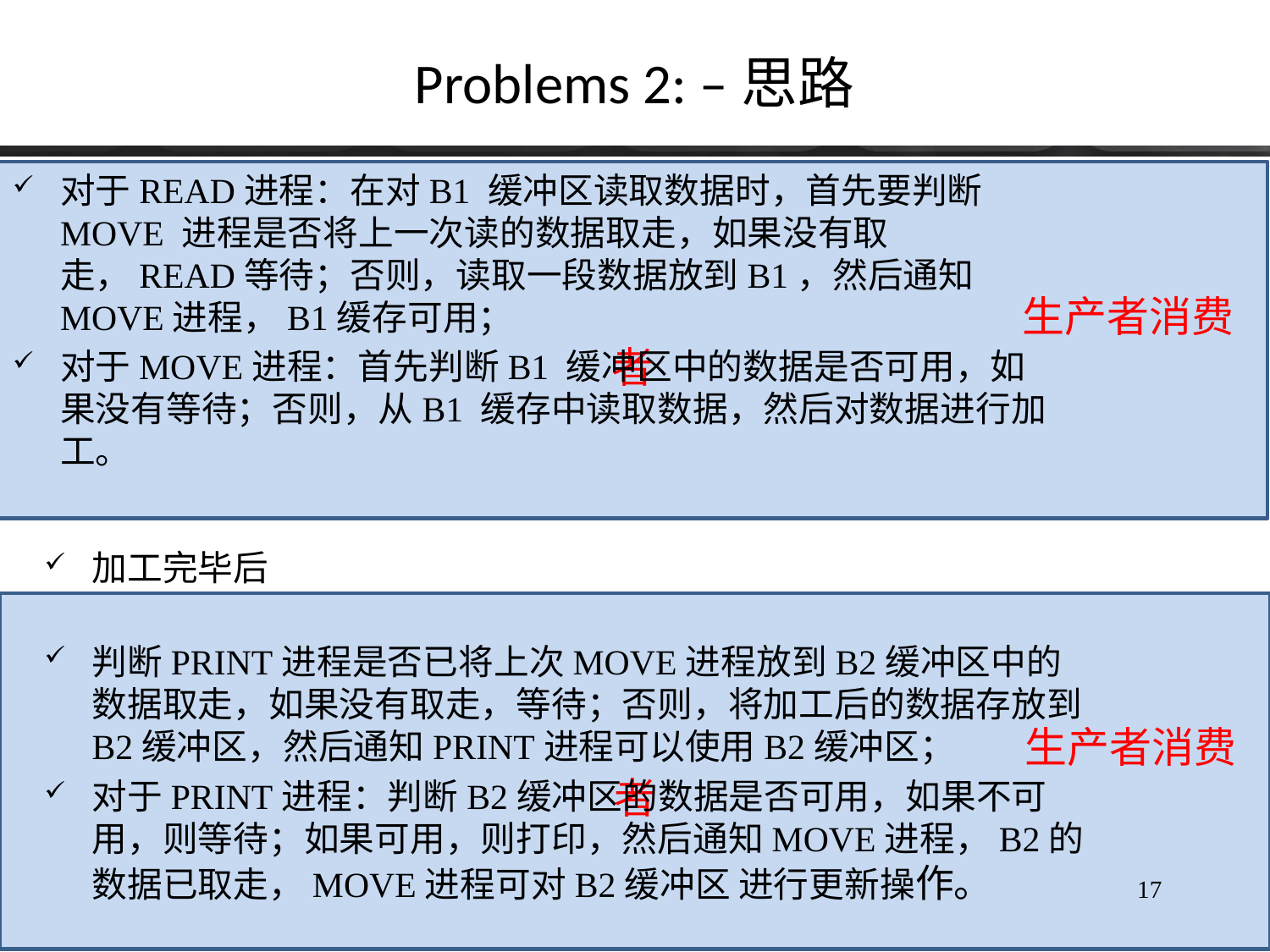

# Problems 2: –思路
对于READ进程：在对B1 缓冲区读取数据时，首先要判断MOVE 进程是否将上一次读的数据取走，如果没有取走，READ等待；否则，读取一段数据放到B1，然后通知MOVE进程，B1缓存可用；
对于MOVE进程：首先判断B1 缓冲区中的数据是否可用，如果没有等待；否则，从B1 缓存中读取数据，然后对数据进行加工。
                                                                                                       生产者消费者

加工完毕后

判断PRINT进程是否已将上次MOVE进程放到B2缓冲区中的数据取走，如果没有取走，等待；否则，将加工后的数据存放到B2缓冲区，然后通知PRINT进程可以使用B2缓冲区；
对于PRINT进程：判断B2缓冲区的数据是否可用，如果不可用，则等待；如果可用，则打印，然后通知MOVE进程，B2的数据已取走，MOVE进程可对B2缓冲区 进行更新操作。

                                                                                                       生产者消费者
17